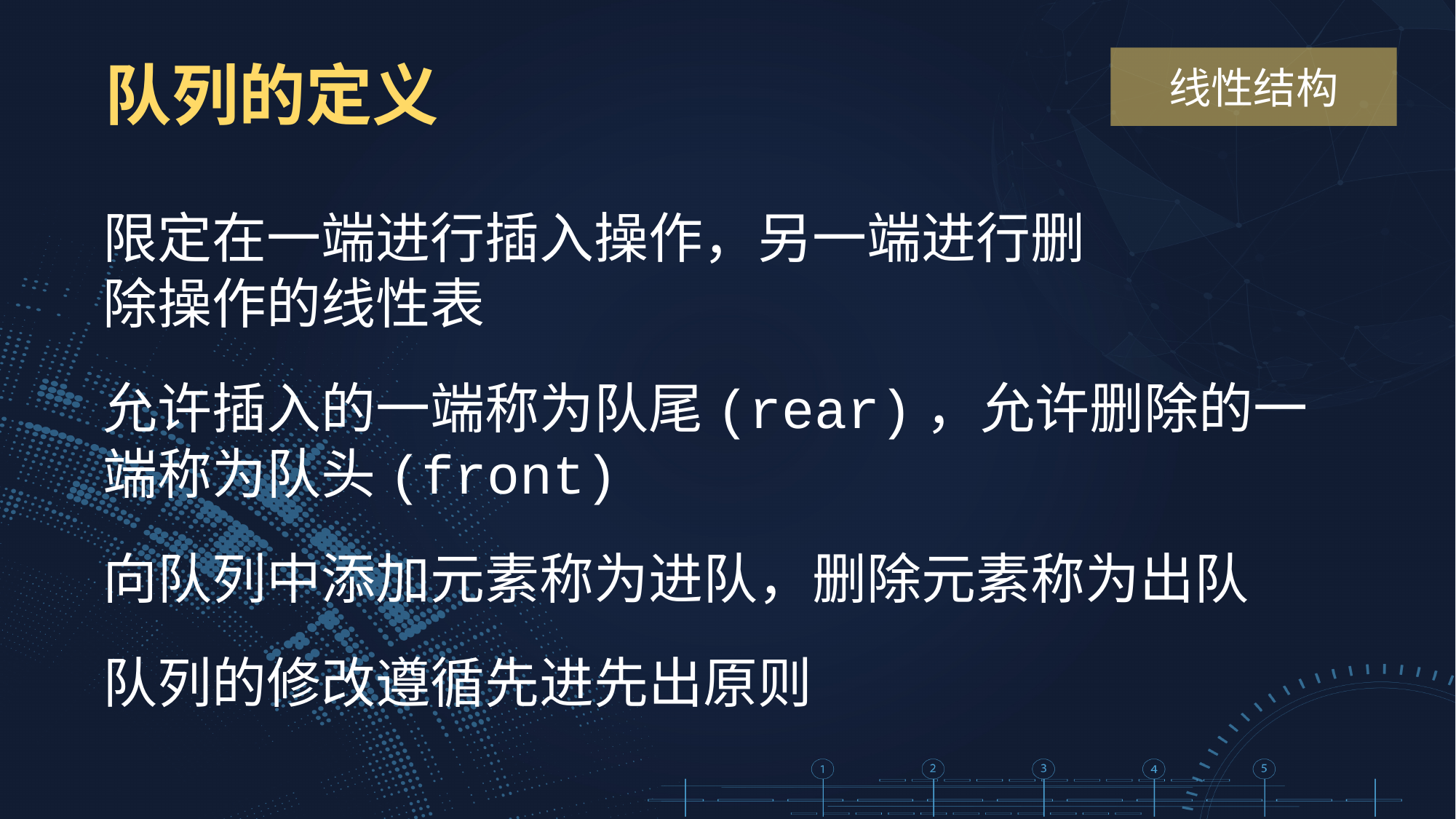

队列的定义
线性结构
限定在一端进行插入操作，另一端进行删除操作的线性表
允许插入的一端称为队尾(rear)，允许删除的一端称为队头(front)
向队列中添加元素称为进队，删除元素称为出队
队列的修改遵循先进先出原则